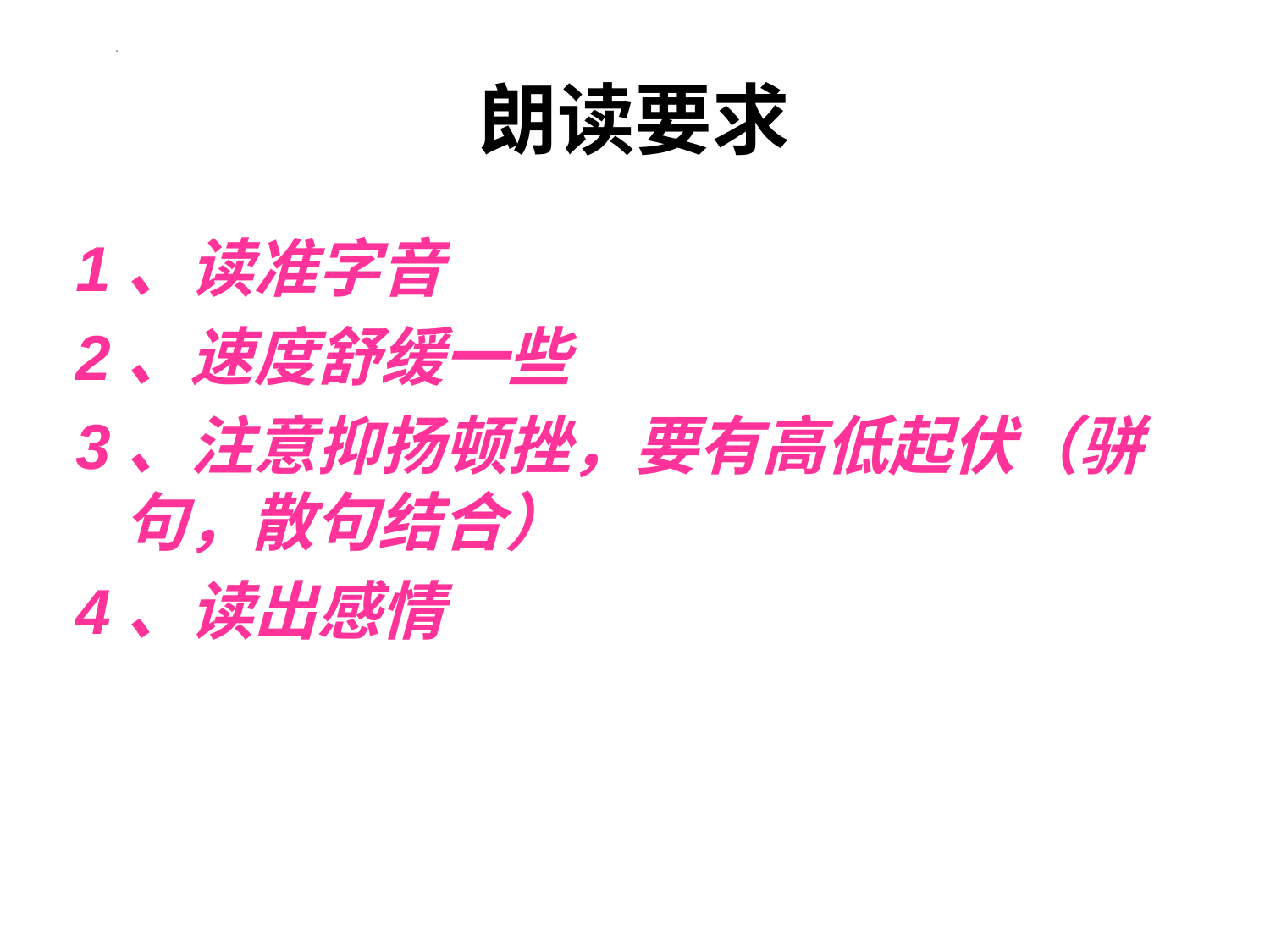

# 朗读要求
1、读准字音
2、速度舒缓一些
3、注意抑扬顿挫，要有高低起伏（骈句，散句结合）
4、读出感情